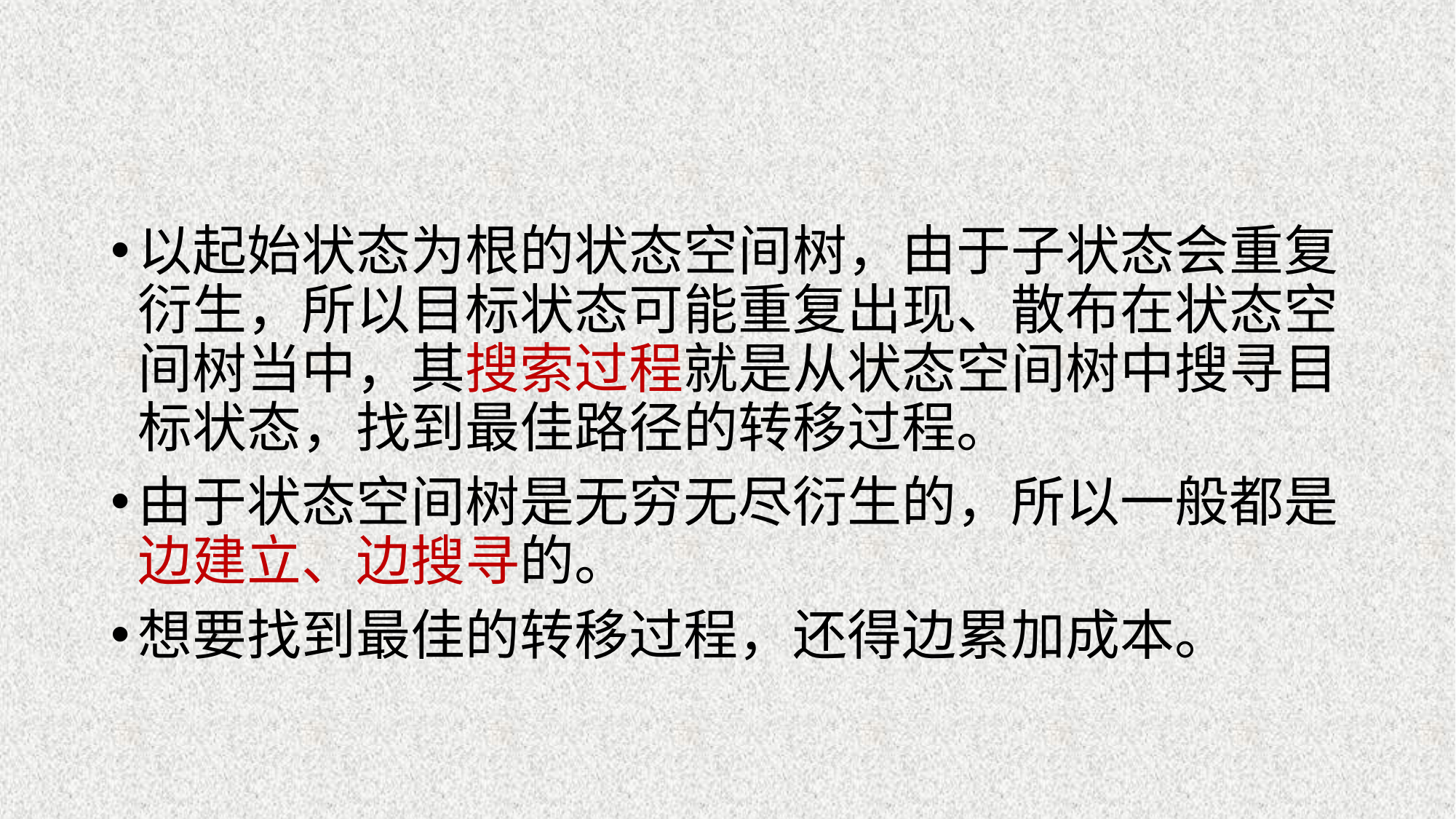

#
以起始状态为根的状态空间树，由于子状态会重复衍生，所以目标状态可能重复出现、散布在状态空间树当中，其搜索过程就是从状态空间树中搜寻目标状态，找到最佳路径的转移过程。
由于状态空间树是无穷无尽衍生的，所以一般都是边建立、边搜寻的。
想要找到最佳的转移过程，还得边累加成本。